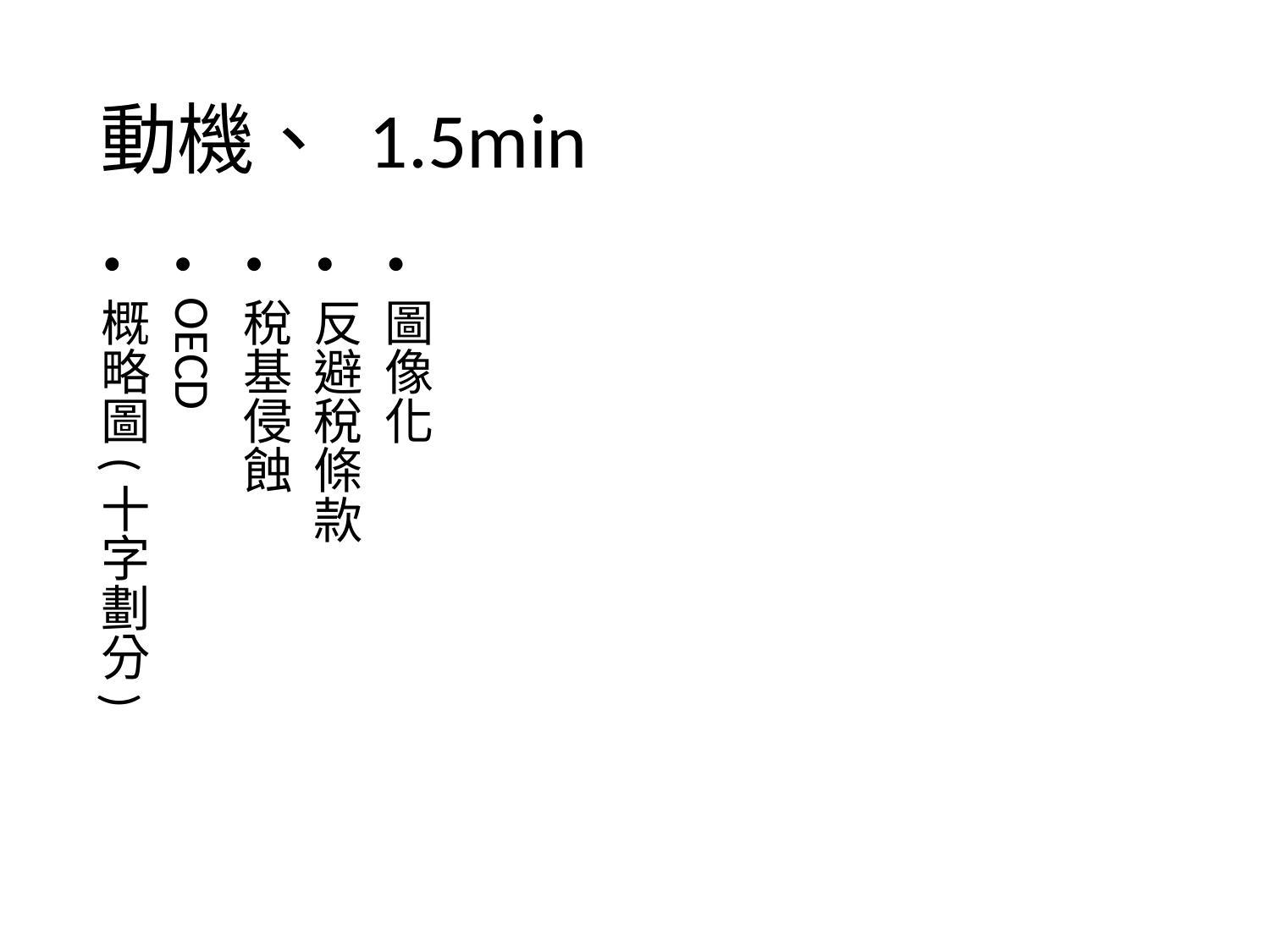

# 動機、 1.5min
圖像化
反避稅條款
稅基侵蝕
OECD
概略圖(十字劃分)